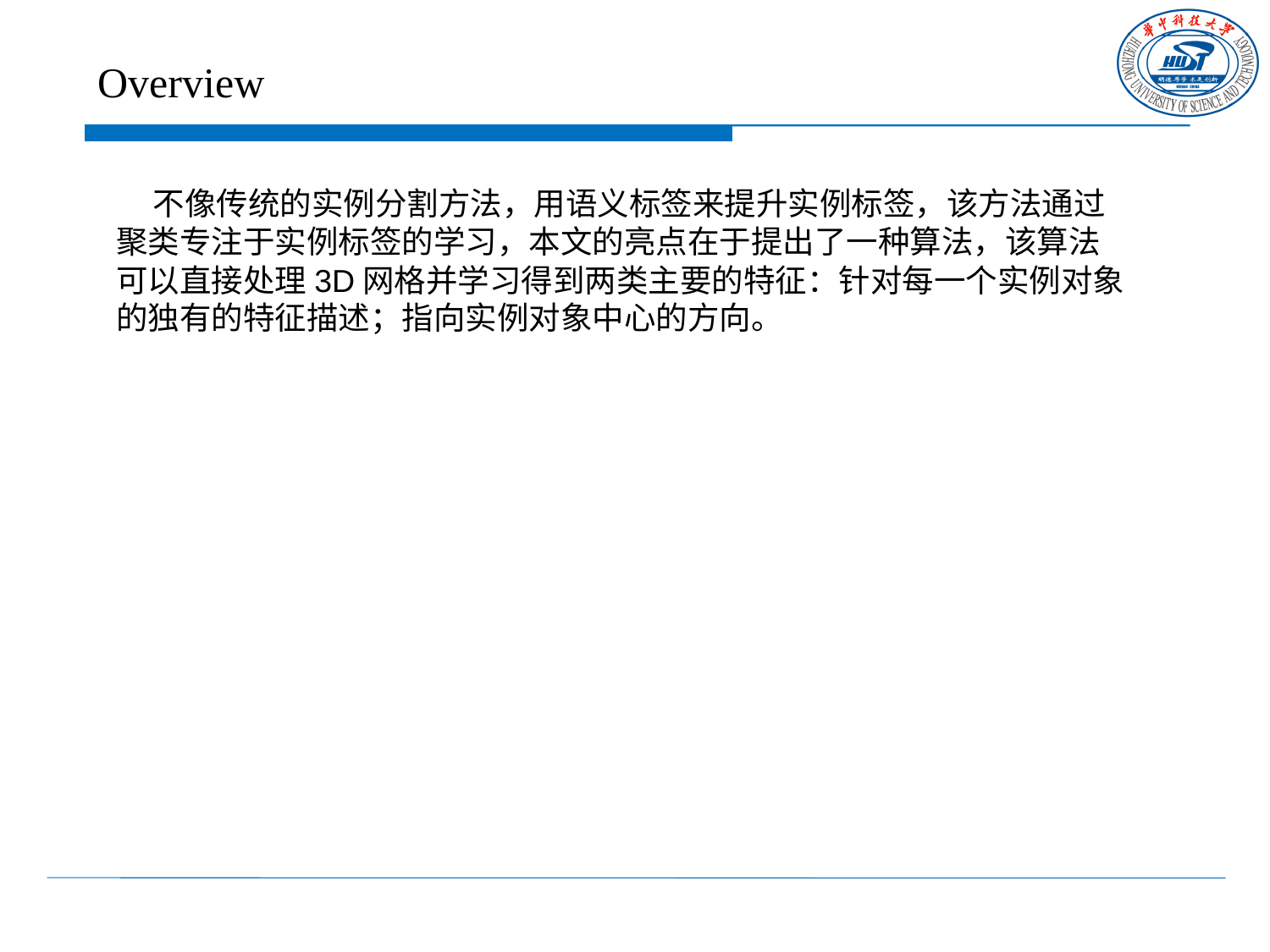

# Overview
    不像传统的实例分割方法，用语义标签来提升实例标签，该方法通过聚类专注于实例标签的学习，本文的亮点在于提出了一种算法，该算法可以直接处理3D网格并学习得到两类主要的特征：针对每一个实例对象的独有的特征描述；指向实例对象中心的方向。